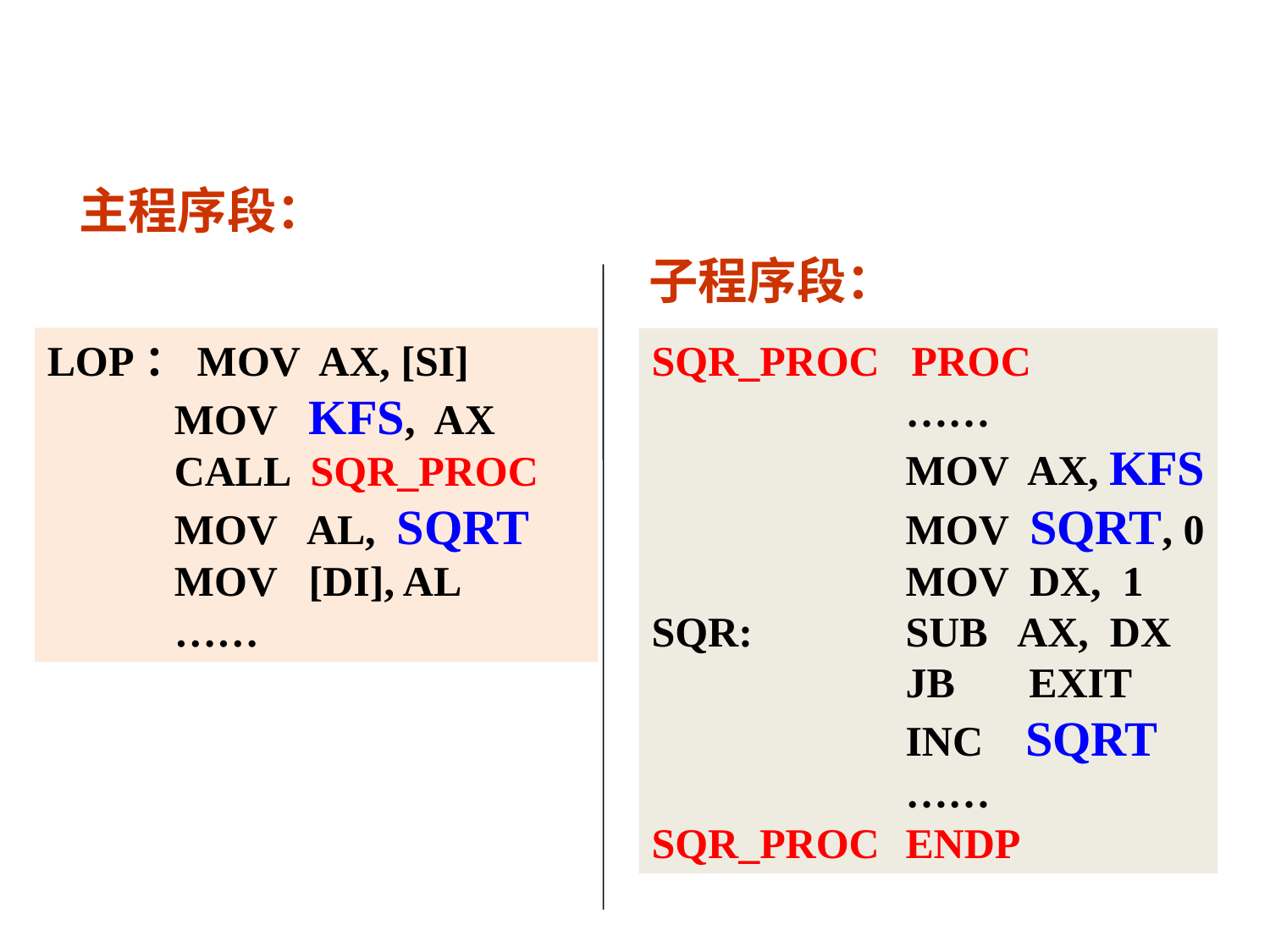

主程序段：
子程序段：

LOP：MOV  AX, [SI]
        	MOV   KFS,  AX
       	CALL  SQR_PROC
     	MOV   AL,  SQRT
       	MOV   [DI], AL
        	……
SQR_PROC   PROC
		……
		MOV  AX, KFS
		MOV  SQRT, 0
		MOV  DX,  1
SQR:		SUB   AX,  DX
		JB       EXIT
		INC    SQRT
        		……
SQR_PROC	ENDP
116